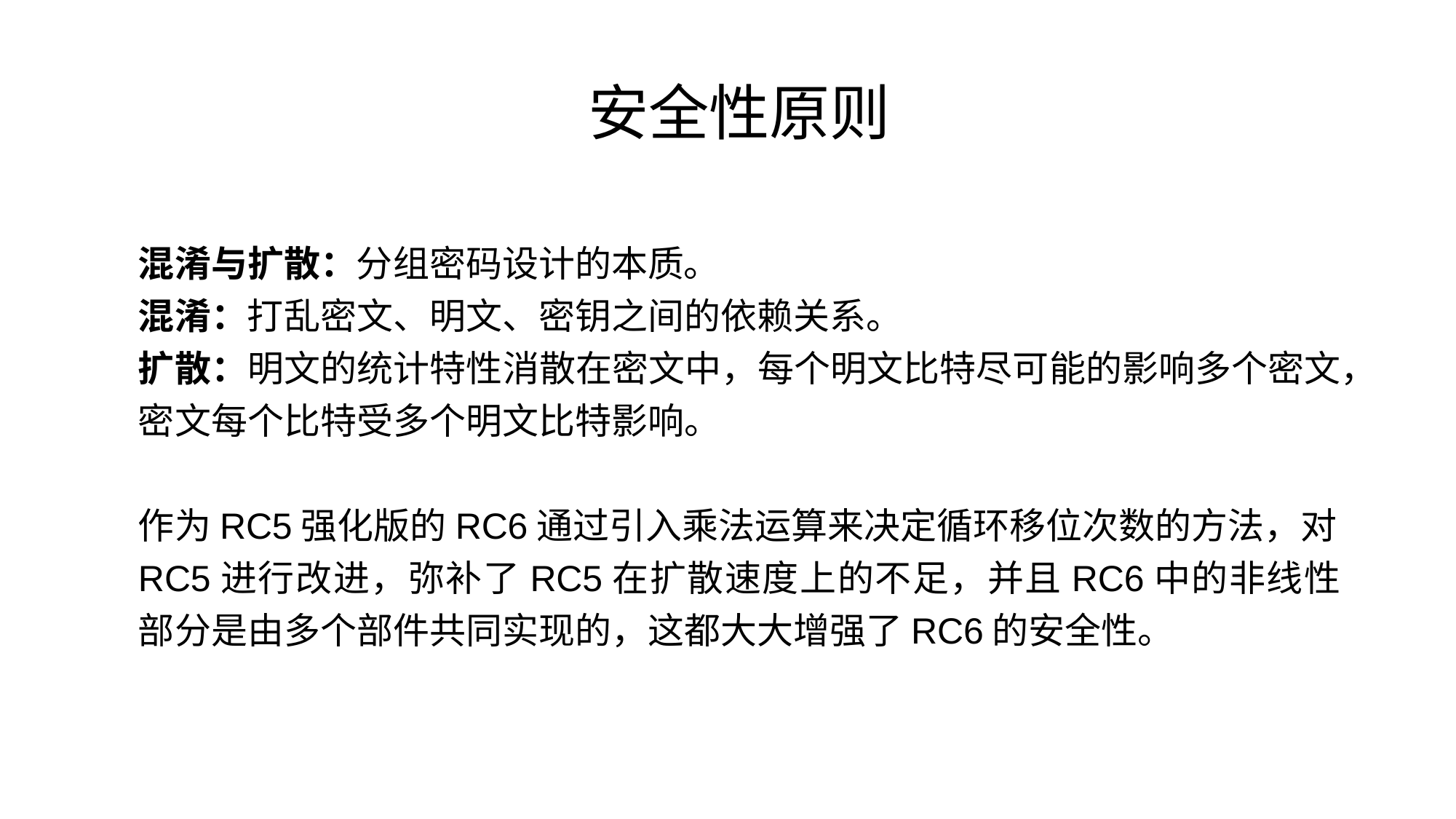

安全性原则
混淆与扩散：分组密码设计的本质。
混淆：打乱密文、明文、密钥之间的依赖关系。
扩散：明文的统计特性消散在密文中，每个明文比特尽可能的影响多个密文，密文每个比特受多个明文比特影响。

作为RC5强化版的RC6通过引入乘法运算来决定循环移位次数的方法，对RC5进行改进，弥补了RC5在扩散速度上的不足，并且RC6中的非线性部分是由多个部件共同实现的，这都大大增强了RC6的安全性。